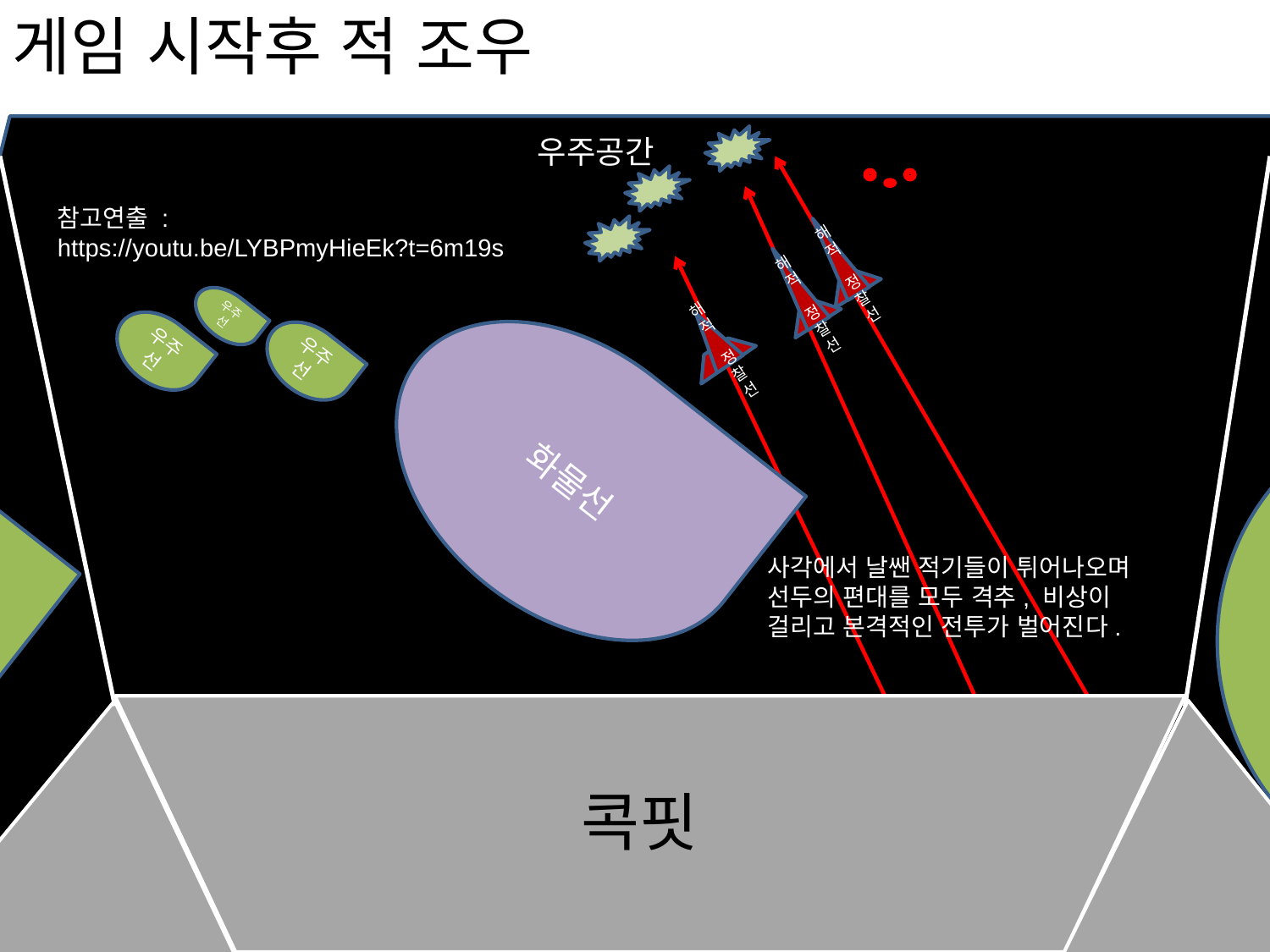

게임 시작후 적 조우

우주공간

참고연출 :
https://youtu.be/LYBPmyHieEk?t=6m19s
해적 정찰선

해적 정찰선

우주선
해적 정찰선

우주선
우주선
우주선
화물선
우주선
사각에서 날쌘 적기들이 튀어나오며 선두의 편대를 모두 격추, 비상이 걸리고 본격적인 전투가 벌어진다.

콕핏